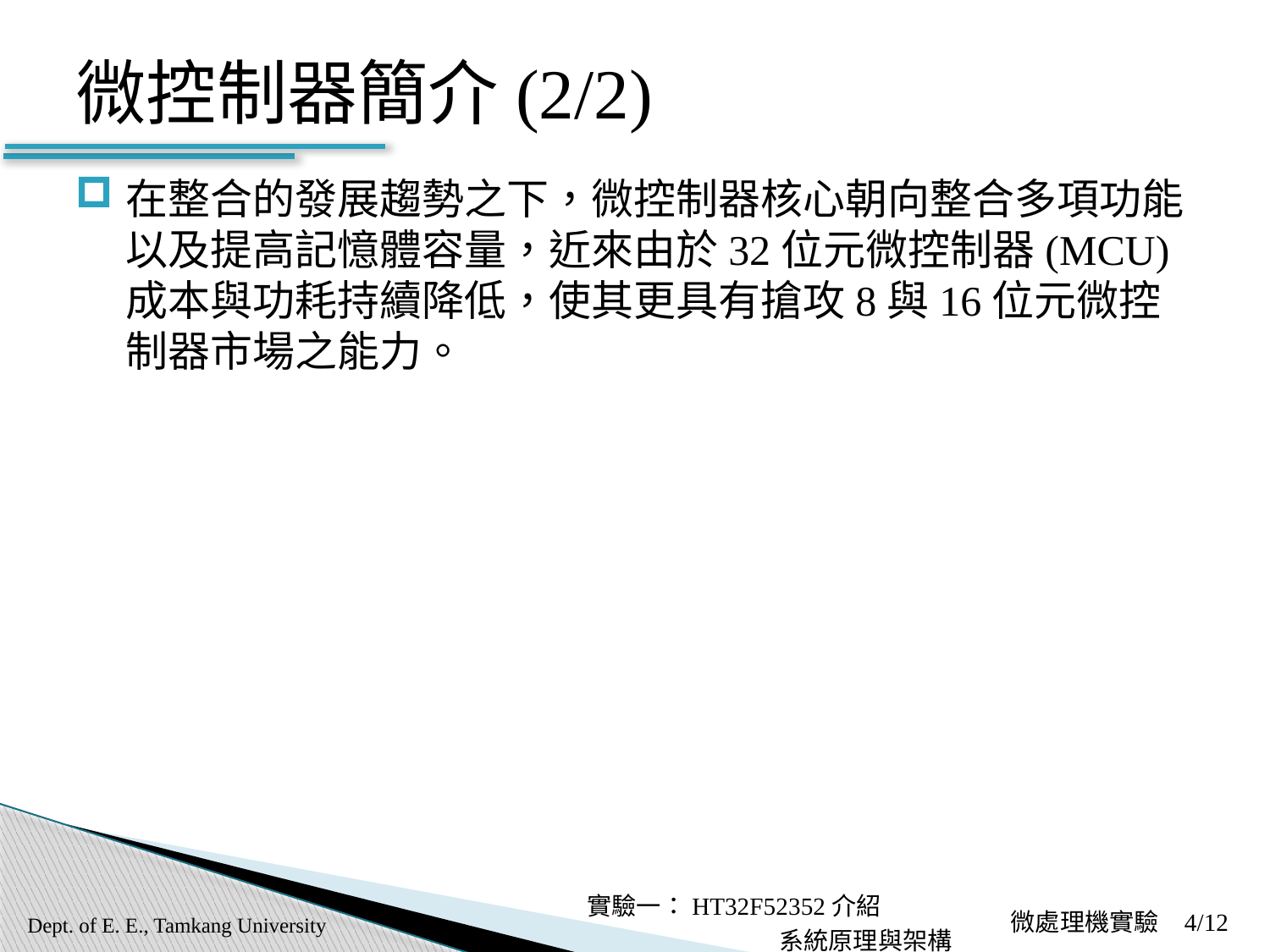

# 微控制器簡介(2/2)
在整合的發展趨勢之下，微控制器核心朝向整合多項功能以及提高記憶體容量，近來由於32位元微控制器(MCU)成本與功耗持續降低，使其更具有搶攻8與16位元微控制器市場之能力。